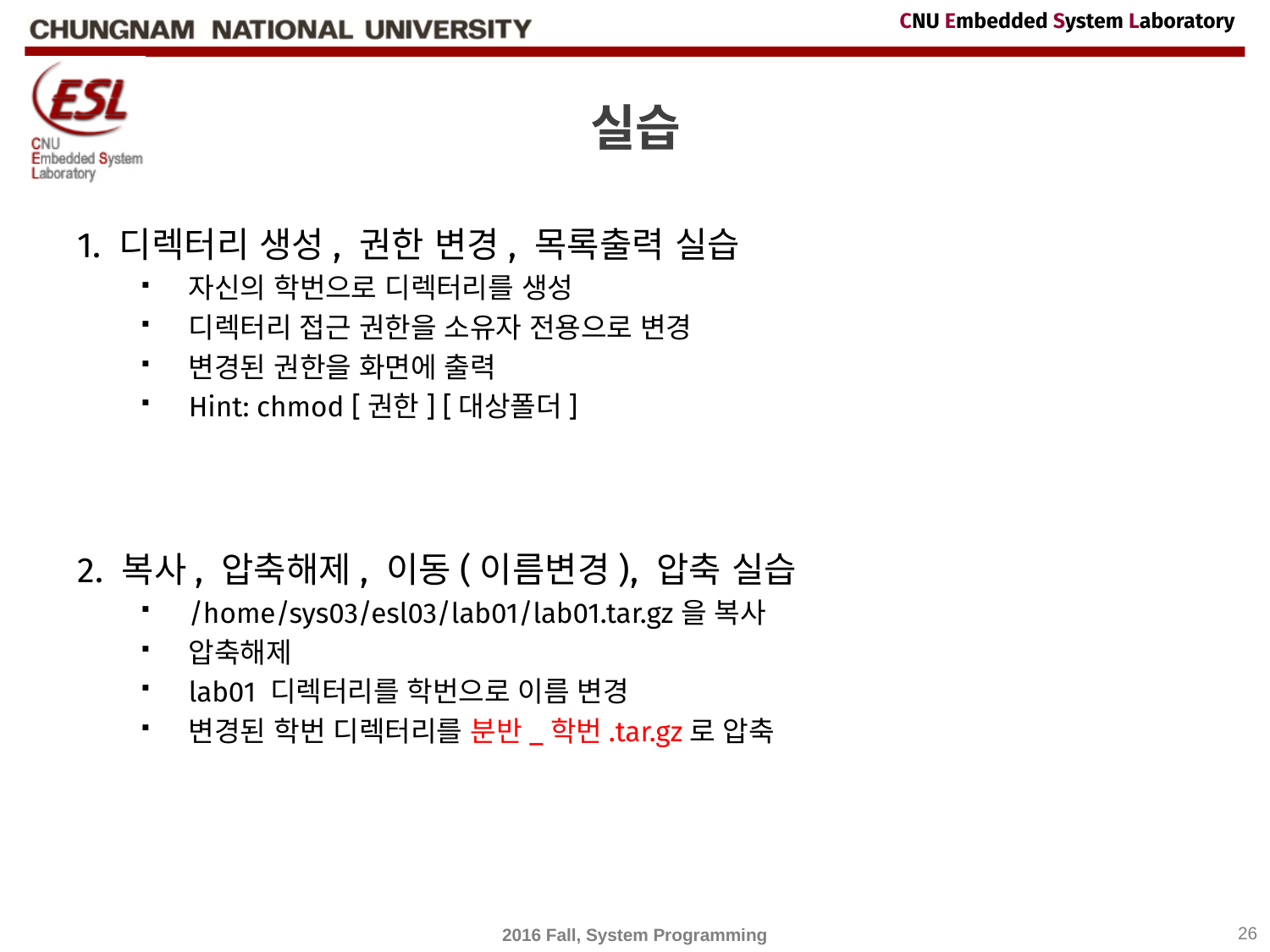

# 실습
1. 디렉터리 생성, 권한 변경, 목록출력 실습
자신의 학번으로 디렉터리를 생성
디렉터리 접근 권한을 소유자 전용으로 변경
변경된 권한을 화면에 출력
Hint: chmod [권한] [대상폴더]

2. 복사, 압축해제, 이동(이름변경), 압축 실습
/home/sys03/esl03/lab01/lab01.tar.gz을 복사
압축해제
lab01 디렉터리를 학번으로 이름 변경
변경된 학번 디렉터리를 분반_학번.tar.gz로 압축

2016 Fall, System Programming
26